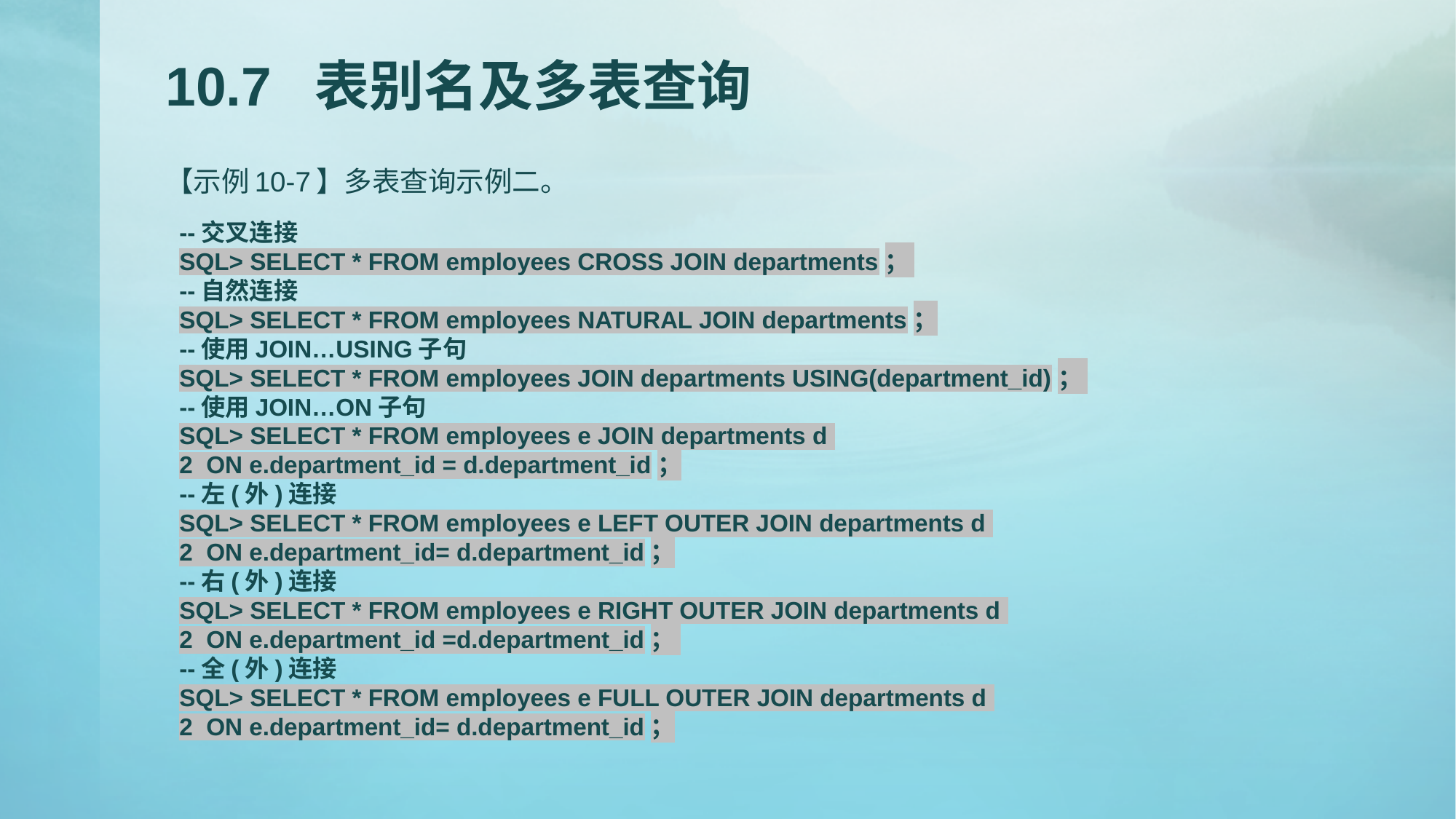

# 10.7  表别名及多表查询
【示例10-7】多表查询示例二。
--交叉连接
SQL> SELECT * FROM employees CROSS JOIN departments；
--自然连接
SQL> SELECT * FROM employees NATURAL JOIN departments；
--使用JOIN…USING子句
SQL> SELECT * FROM employees JOIN departments USING(department_id)；
--使用JOIN…ON子句
SQL> SELECT * FROM employees e JOIN departments d
2  ON e.department_id = d.department_id；
--左(外)连接
SQL> SELECT * FROM employees e LEFT OUTER JOIN departments d
2  ON e.department_id= d.department_id；
--右(外)连接
SQL> SELECT * FROM employees e RIGHT OUTER JOIN departments d
2  ON e.department_id =d.department_id；
--全(外)连接
SQL> SELECT * FROM employees e FULL OUTER JOIN departments d
2  ON e.department_id= d.department_id；